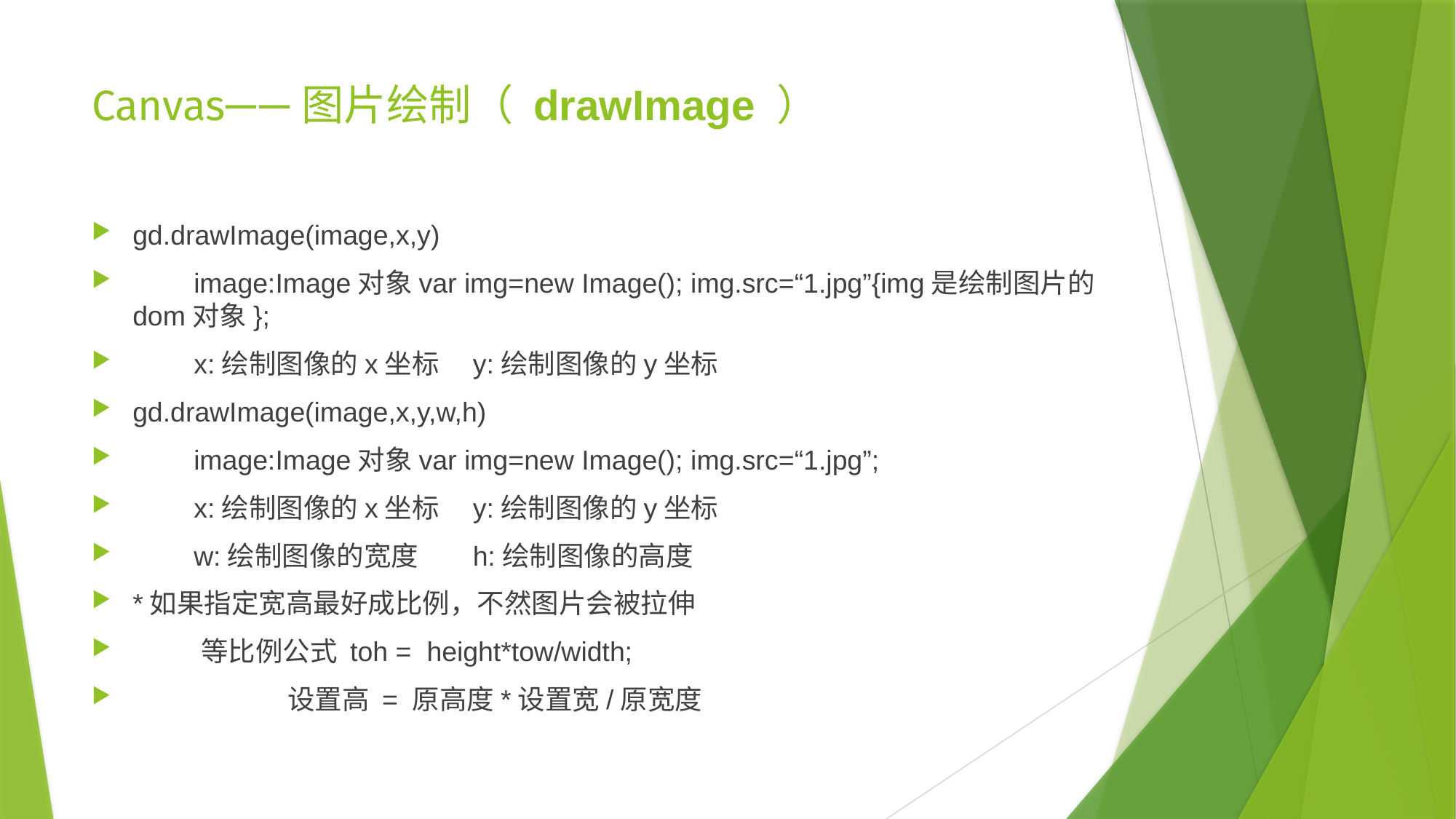

# Canvas——图片绘制（ drawImage ）
gd.drawImage(image,x,y)
        image:Image对象var img=new Image(); img.src=“1.jpg”{img是绘制图片的dom对象};
        x:绘制图像的x坐标	 y:绘制图像的y坐标
gd.drawImage(image,x,y,w,h)
        image:Image对象var img=new Image(); img.src=“1.jpg”;
        x:绘制图像的x坐标	 y:绘制图像的y坐标
        w:绘制图像的宽度	 h:绘制图像的高度
*如果指定宽高最好成比例，不然图片会被拉伸
          等比例公式 toh =  height*tow/width;
                        设置高 = 原高度*设置宽/原宽度